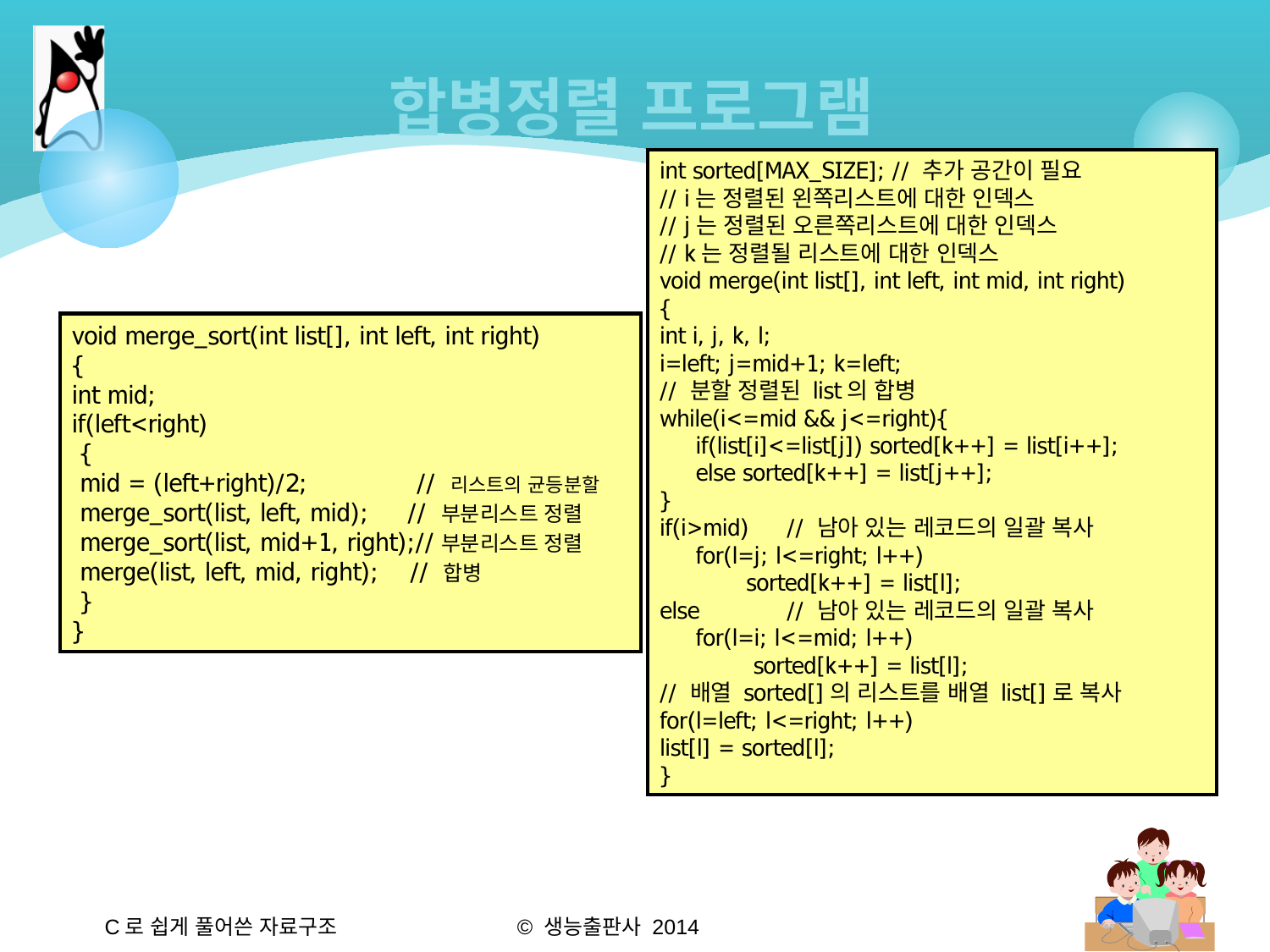

# 합병정렬 프로그램
int sorted[MAX_SIZE]; // 추가 공간이 필요
// i는 정렬된 왼쪽리스트에 대한 인덱스
// j는 정렬된 오른쪽리스트에 대한 인덱스
// k는 정렬될 리스트에 대한 인덱스
void merge(int list[], int left, int mid, int right)
{
int i, j, k, l;
i=left; j=mid+1; k=left;
// 분할 정렬된 list의 합병
while(i<=mid && j<=right){
     if(list[i]<=list[j]) sorted[k++] = list[i++];
     else sorted[k++] = list[j++];
}
if(i>mid) 	// 남아 있는 레코드의 일괄 복사
     for(l=j; l<=right; l++)
            sorted[k++] = list[l];
else 	// 남아 있는 레코드의 일괄 복사
     for(l=i; l<=mid; l++)
             sorted[k++] = list[l];
// 배열 sorted[]의 리스트를 배열 list[]로 복사
for(l=left; l<=right; l++)
list[l] = sorted[l];
}
void merge_sort(int list[], int left, int right)
{
int mid;
if(left<right)
 {
 mid = (left+right)/2;              // 리스트의 균등분할
 merge_sort(list, left, mid);     // 부분리스트 정렬
 merge_sort(list, mid+1, right);//부분리스트 정렬
 merge(list, left, mid, right);    // 합병
 }
}